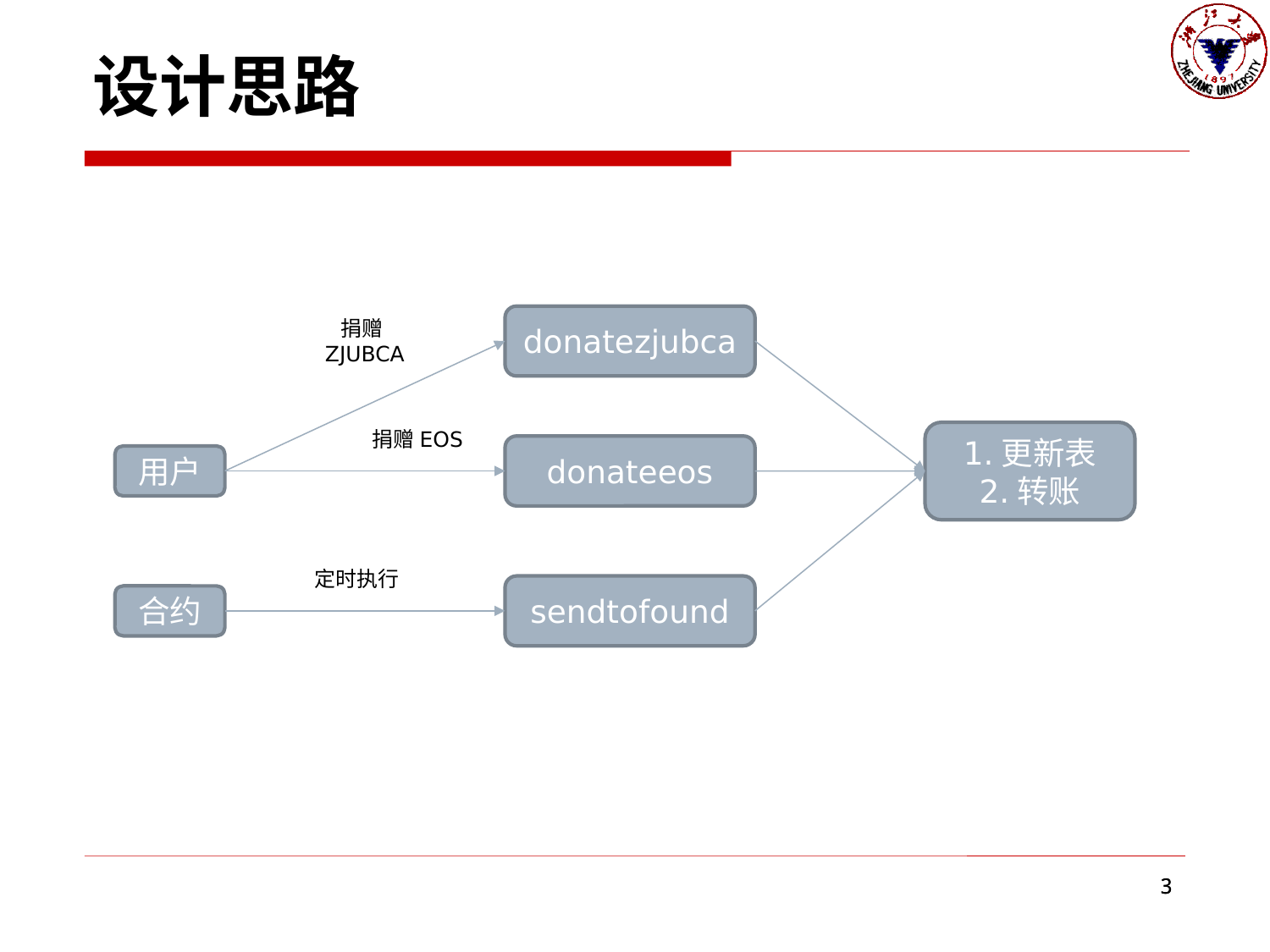

设计思路
donatezjubca
捐赠ZJUBCA
捐赠EOS
1.更新表
2.转账
donateeos
用户
定时执行
sendtofound
合约
3
3